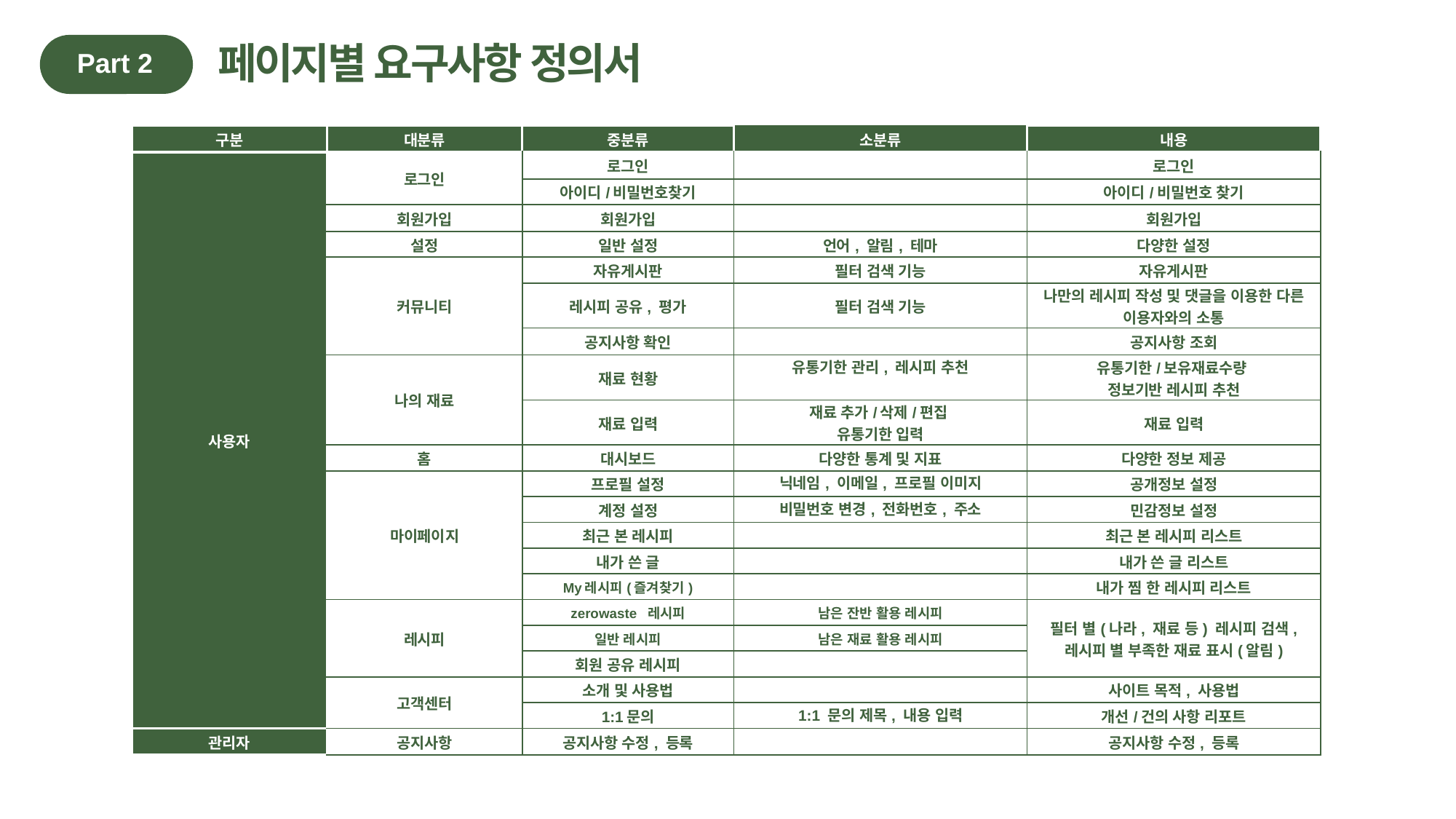

페이지별 요구사항 정의서

Part 2
| 구분 | 대분류 | 중분류 | 소분류 | 내용 |
| --- | --- | --- | --- | --- |
| 사용자 | 로그인 | 로그인 |  | 로그인 |
|  |  | 아이디/비밀번호찾기 |  | 아이디/비밀번호 찾기 |
|  | 회원가입 | 회원가입 |  | 회원가입 |
|  | 설정 | 일반 설정 | 언어, 알림, 테마 | 다양한 설정 |
|  | 커뮤니티 | 자유게시판 | 필터 검색 기능 | 자유게시판 |
|  |  | 레시피 공유, 평가 | 필터 검색 기능 | 나만의 레시피 작성 및 댓글을 이용한 다른 이용자와의 소통 |
|  |  | 공지사항 확인 |  | 공지사항 조회 |
|  | 나의 재료 | 재료 현황 | 유통기한 관리, 레시피 추천 | 유통기한/보유재료수량 정보기반 레시피 추천 |
|  |  | 재료 입력 | 재료 추가/삭제/편집 유통기한 입력 | 재료 입력 |
|  | 홈 | 대시보드 | 다양한 통계 및 지표 | 다양한 정보 제공 |
|  | 마이페이지 | 프로필 설정 | 닉네임, 이메일, 프로필 이미지 | 공개정보 설정 |
|  |  | 계정 설정 | 비밀번호 변경, 전화번호, 주소 | 민감정보 설정 |
|  |  | 최근 본 레시피 |  | 최근 본 레시피 리스트 |
|  |  | 내가 쓴 글 |  | 내가 쓴 글 리스트 |
|  |  | My레시피(즐겨찾기) |  | 내가 찜 한 레시피 리스트 |
|  | 레시피 | zerowaste 레시피 | 남은 잔반 활용 레시피 | 필터 별(나라, 재료 등) 레시피 검색, 레시피 별 부족한 재료 표시(알림) |
|  |  | 일반 레시피 | 남은 재료 활용 레시피 |  |
|  |  | 회원 공유 레시피 |  |  |
|  | 고객센터 | 소개 및 사용법 |  | 사이트 목적, 사용법 |
|  |  | 1:1문의 | 1:1 문의 제목, 내용 입력 | 개선/건의 사항 리포트 |
| 관리자 | 공지사항 | 공지사항 수정, 등록 |  | 공지사항 수정, 등록 |